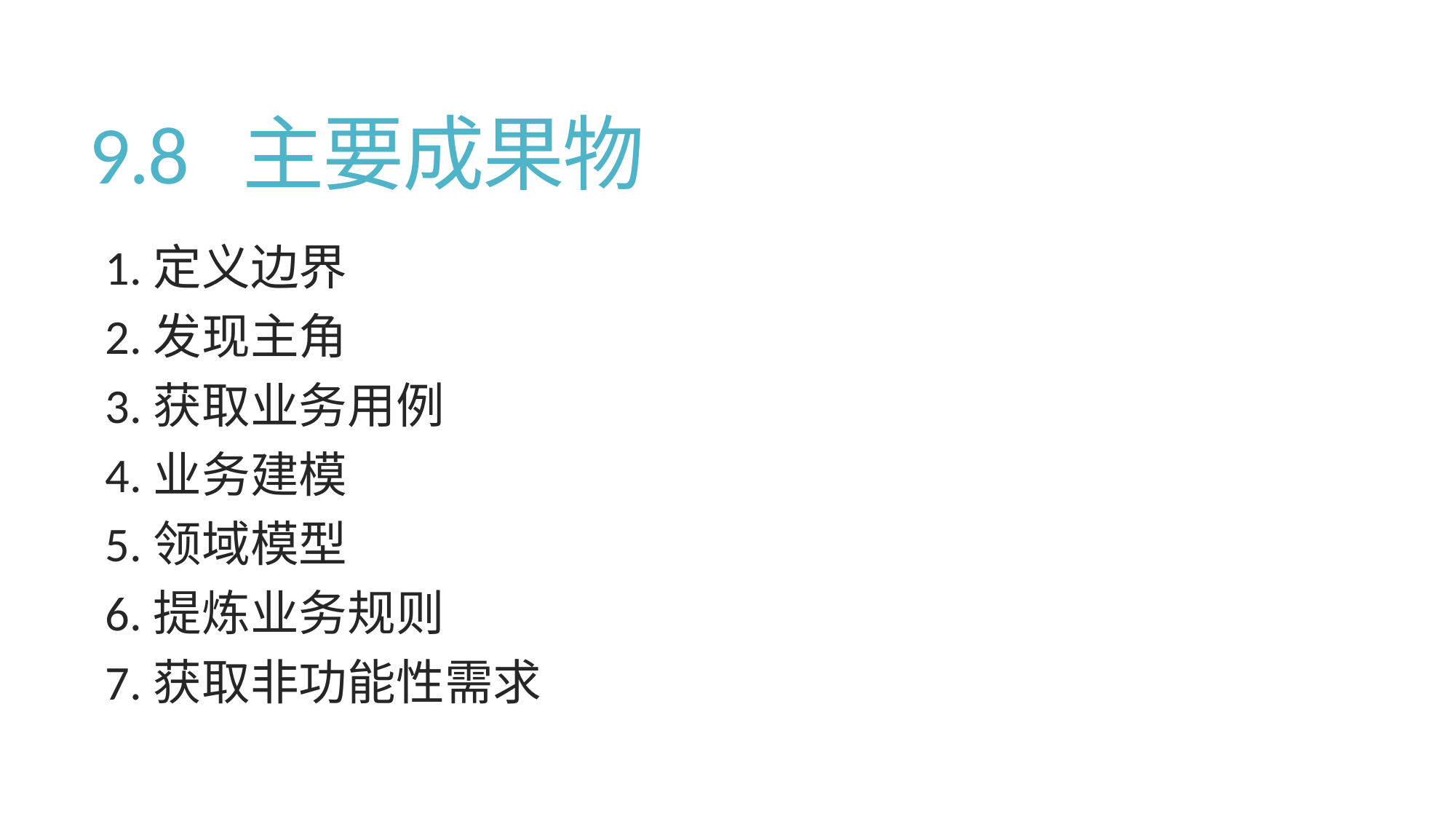

# 9.8  主要成果物
1.定义边界
2.发现主角
3.获取业务用例
4.业务建模
5.领域模型
6.提炼业务规则
7.获取非功能性需求